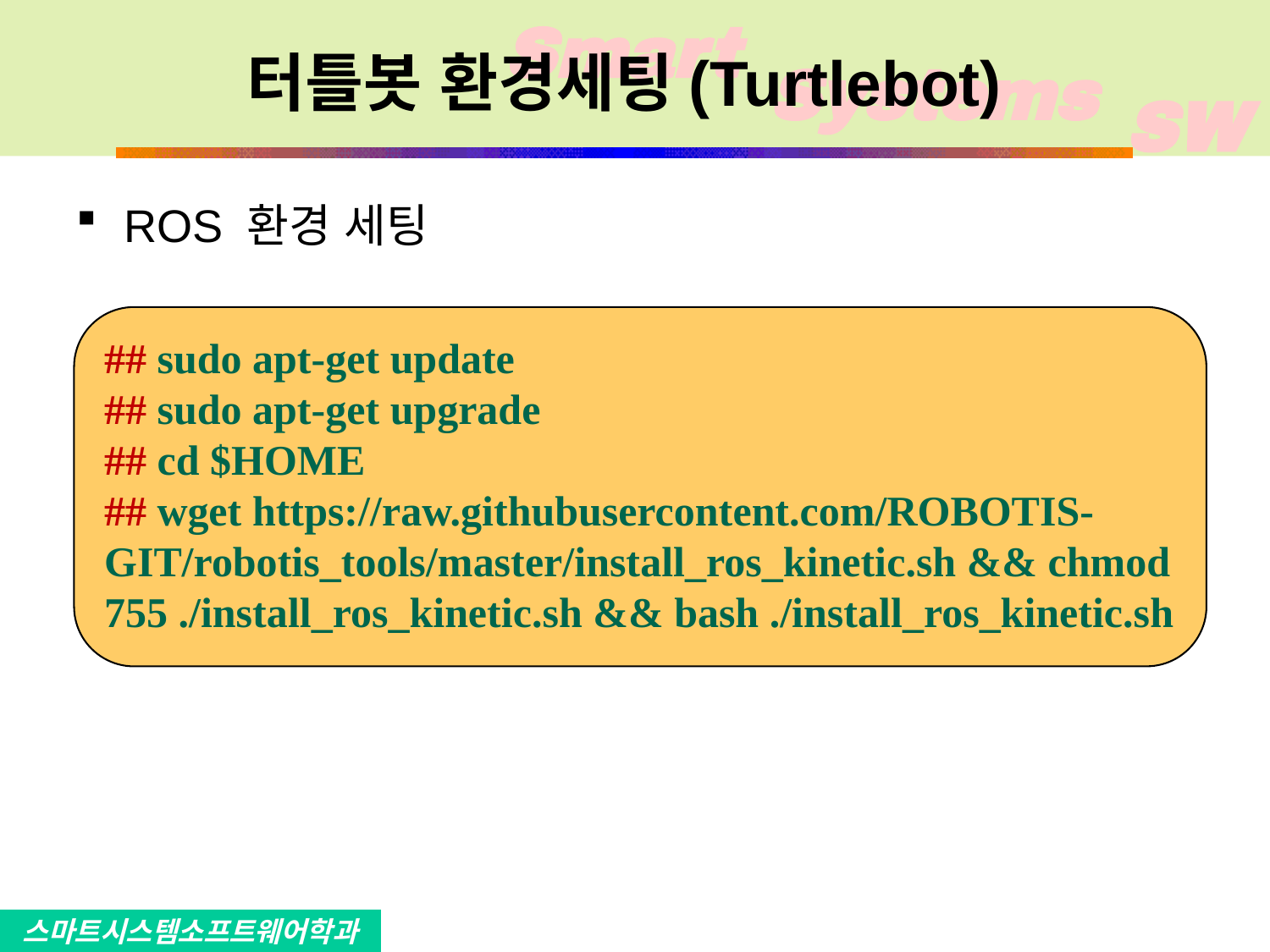

# 터틀봇 환경세팅(Turtlebot)
ROS 환경 세팅

## sudo apt-get update
## sudo apt-get upgrade
## cd $HOME
## wget https://raw.githubusercontent.com/ROBOTIS-GIT/robotis_tools/master/install_ros_kinetic.sh && chmod 755 ./install_ros_kinetic.sh && bash ./install_ros_kinetic.sh